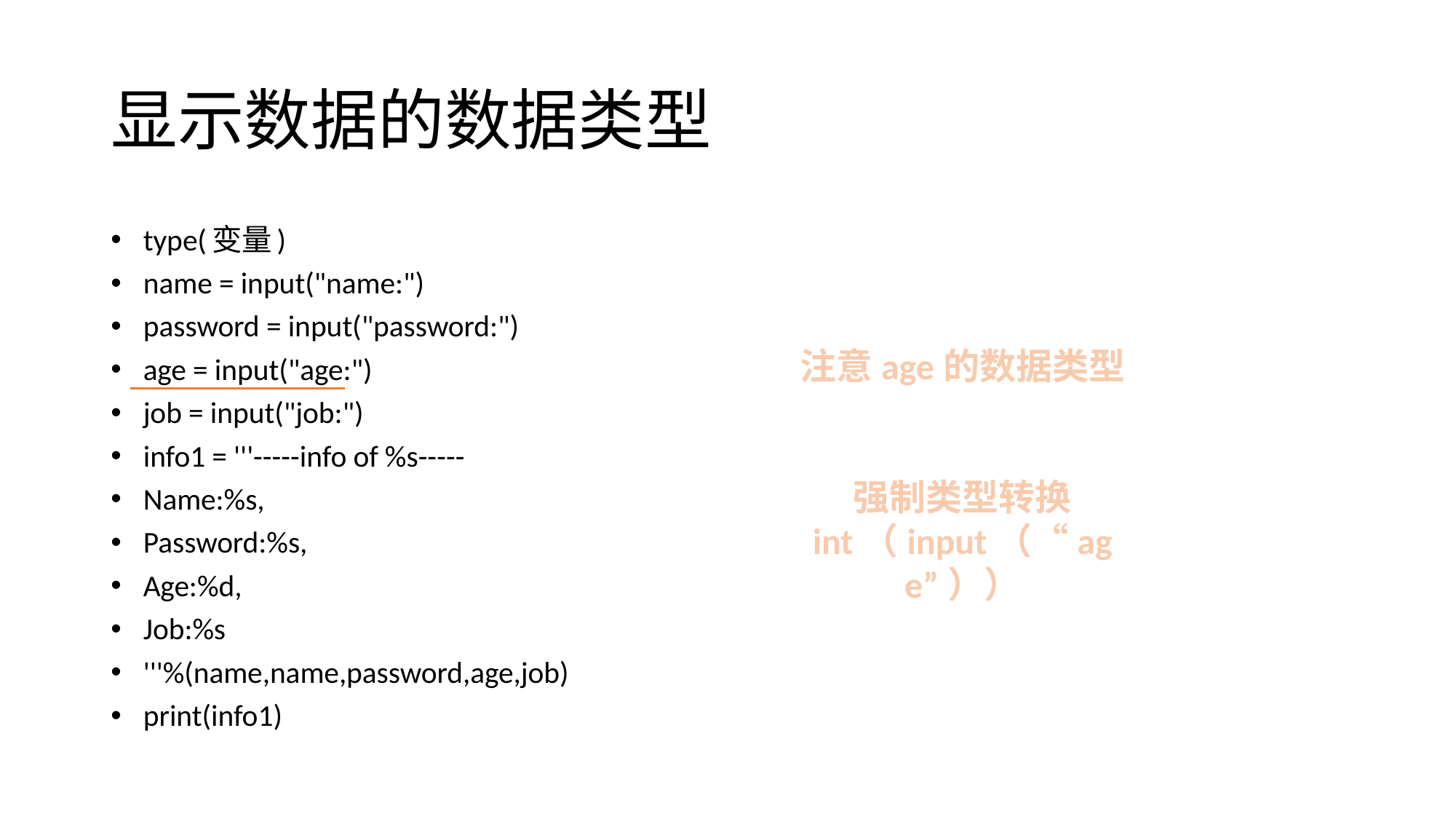

# 显示数据的数据类型
type(变量)
name = input("name:")
password = input("password:")
age = input("age:")
job = input("job:")
info1 = '''-----info of %s-----
Name:%s,
Password:%s,
Age:%d,
Job:%s
'''%(name,name,password,age,job)
print(info1)
注意age的数据类型

强制类型转换
int（input（“age”））